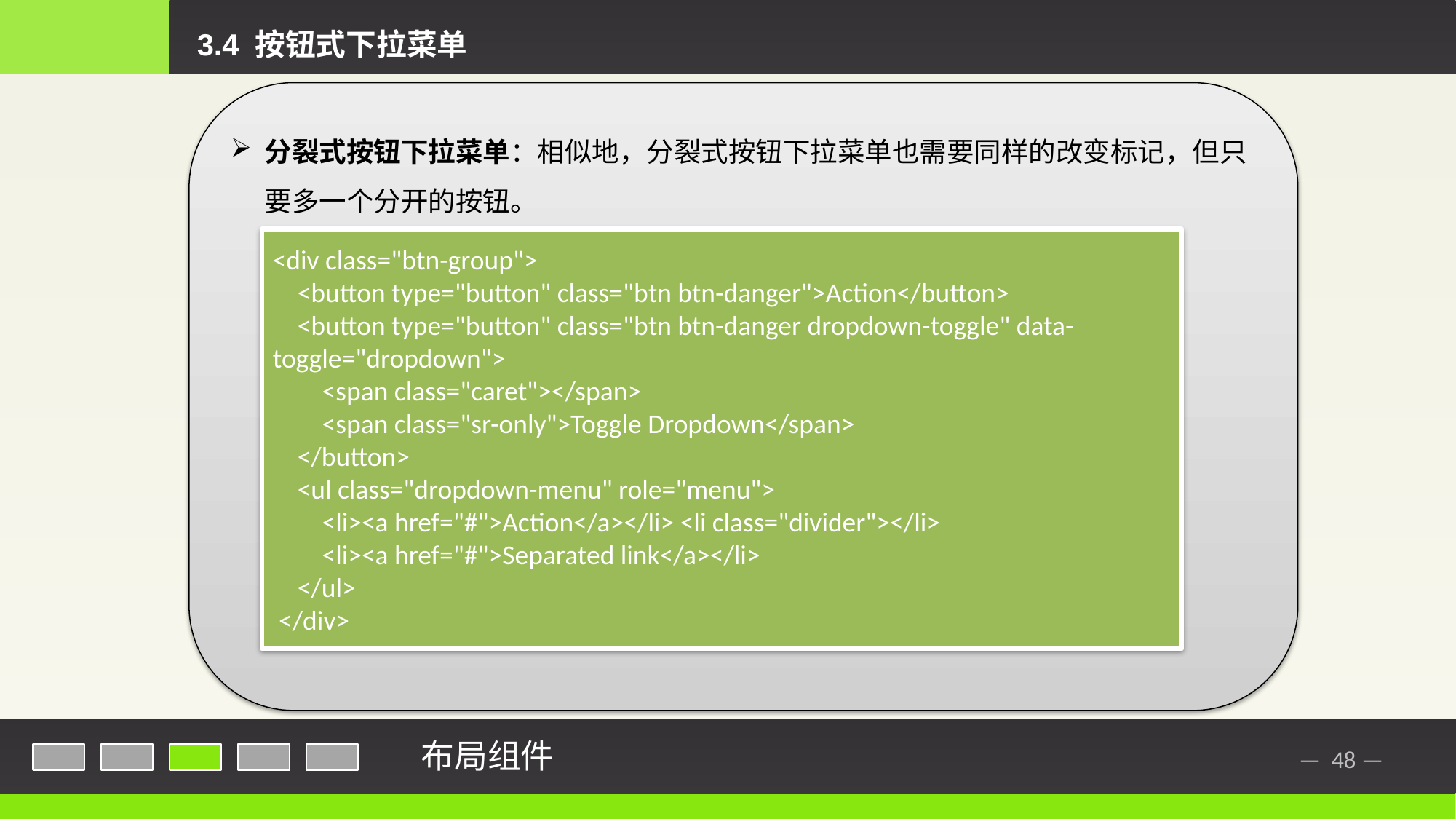

3.4 按钮式下拉菜单
分裂式按钮下拉菜单：相似地，分裂式按钮下拉菜单也需要同样的改变标记，但只要多一个分开的按钮。

<div class="btn-group">
    <button type="button" class="btn btn-danger">Action</button>
    <button type="button" class="btn btn-danger dropdown-toggle" data-	toggle="dropdown">
        <span class="caret"></span>
        <span class="sr-only">Toggle Dropdown</span>
    </button>
    <ul class="dropdown-menu" role="menu">
        <li><a href="#">Action</a></li> <li class="divider"></li>
        <li><a href="#">Separated link</a></li>
    </ul>
 </div>